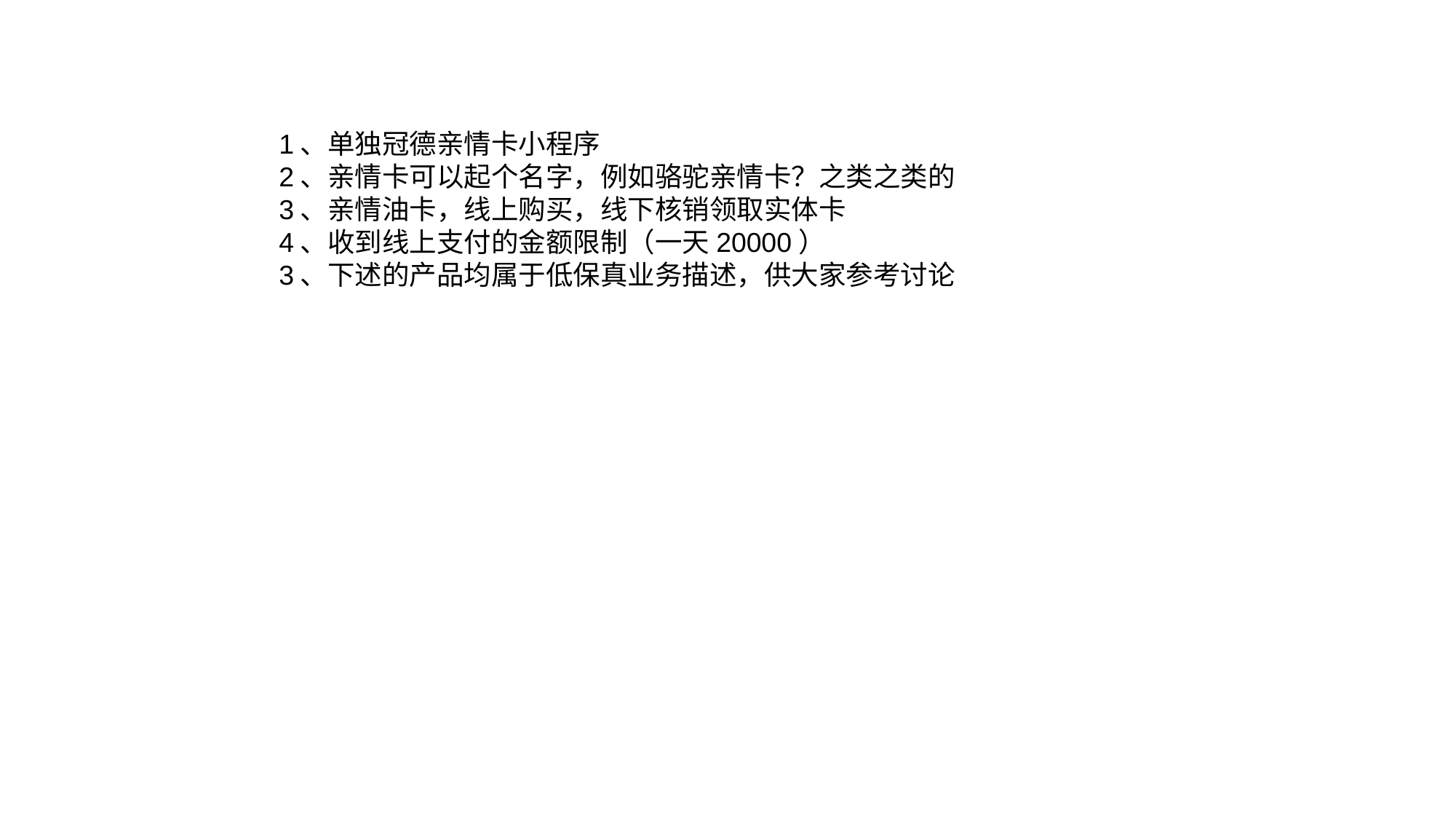

1、单独冠德亲情卡小程序
2、亲情卡可以起个名字，例如骆驼亲情卡？之类之类的
3、亲情油卡，线上购买，线下核销领取实体卡
4、收到线上支付的金额限制（一天20000）
3、下述的产品均属于低保真业务描述，供大家参考讨论